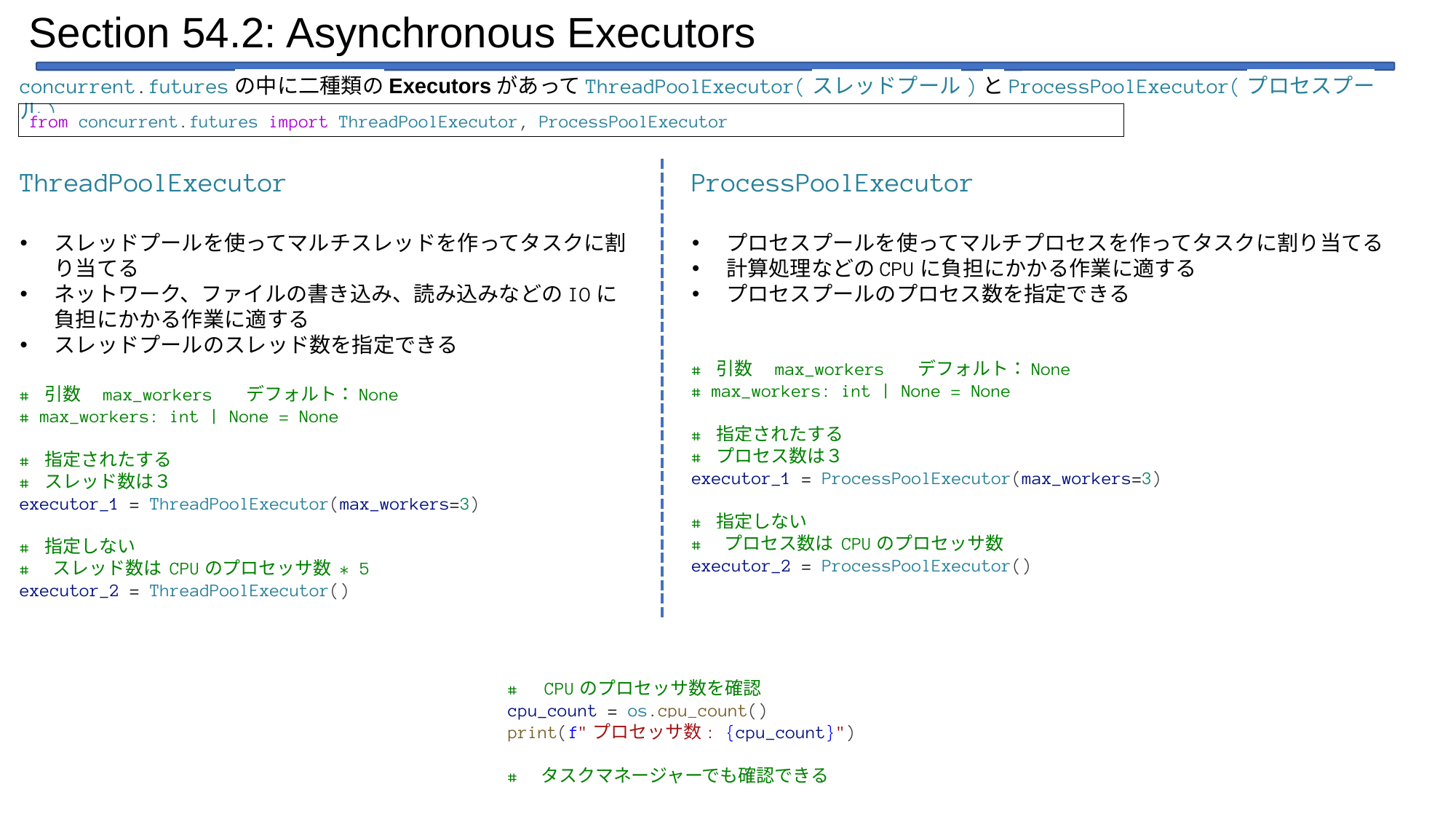

Section 54.2: Asynchronous Executors

concurrent.futuresの中に二種類のExecutorsがあってThreadPoolExecutor(スレッドプール)とProcessPoolExecutor(プロセスプール)
from concurrent.futures import ThreadPoolExecutor, ProcessPoolExecutor
ThreadPoolExecutor

スレッドプールを使ってマルチスレッドを作ってタスクに割り当てる
ネットワーク、ファイルの書き込み、読み込みなどのIOに負担にかかる作業に適する
スレッドプールのスレッド数を指定できる

# 引数　max_workers 　デフォルト：None
# max_workers: int | None = None

# 指定されたする
# スレッド数は３
executor_1 = ThreadPoolExecutor(max_workers=3)

# 指定しない
#　スレッド数は CPUのプロセッサ数 * 5
executor_2 = ThreadPoolExecutor()

ProcessPoolExecutor

プロセスプールを使ってマルチプロセスを作ってタスクに割り当てる
計算処理などのCPUに負担にかかる作業に適する
プロセスプールのプロセス数を指定できる

# 引数　max_workers 　デフォルト：None
# max_workers: int | None = None

# 指定されたする
# プロセス数は３
executor_1 = ProcessPoolExecutor(max_workers=3)

# 指定しない
#　プロセス数は CPUのプロセッサ数
executor_2 = ProcessPoolExecutor()

#　CPUのプロセッサ数を確認
cpu_count = os.cpu_count()
print(f"プロセッサ数: {cpu_count}")

#　タスクマネージャーでも確認できる